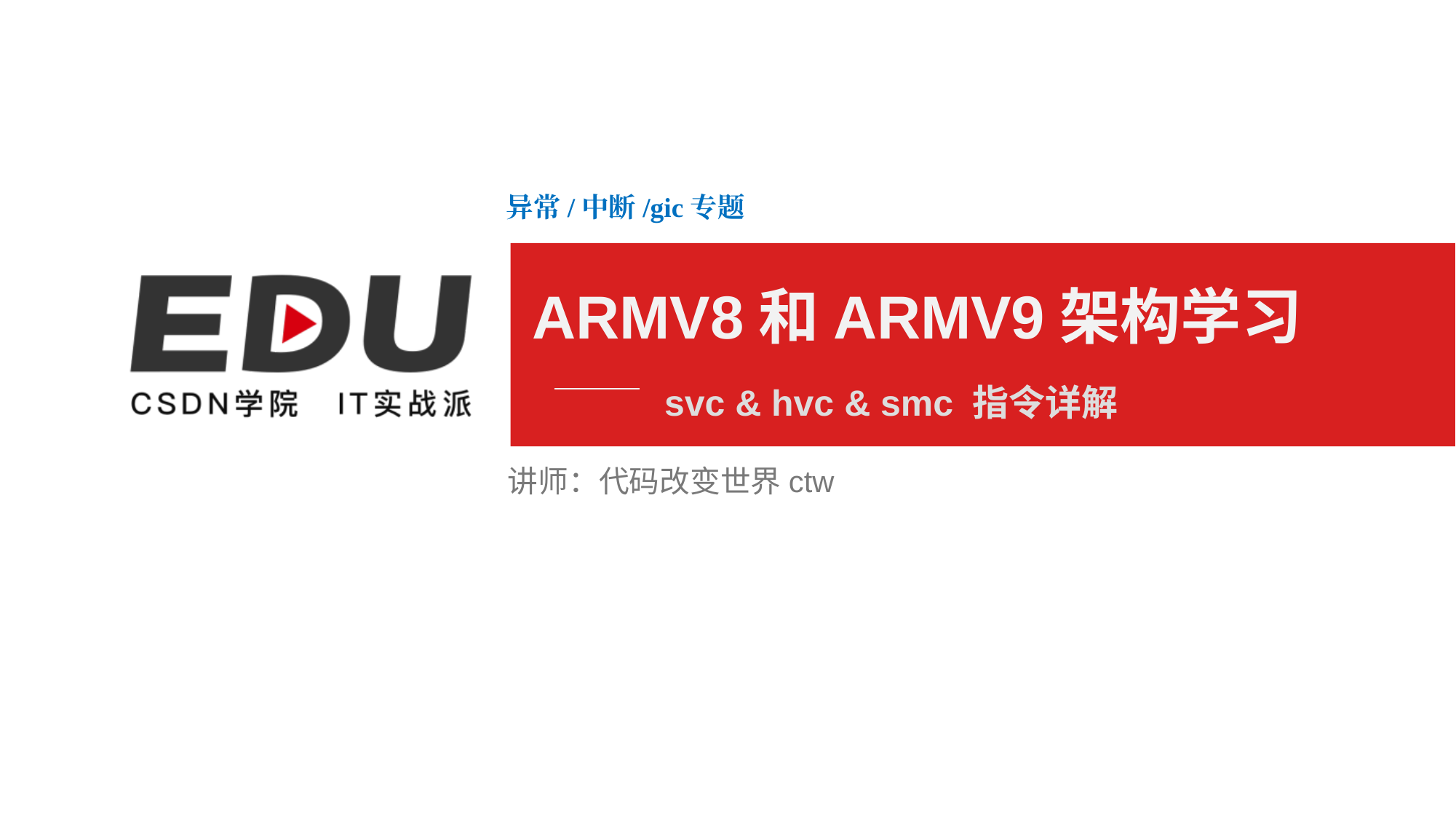

异常/中断/gic专题
# ARMV8和ARMV9架构学习
svc & hvc & smc 指令详解
讲师：代码改变世界ctw